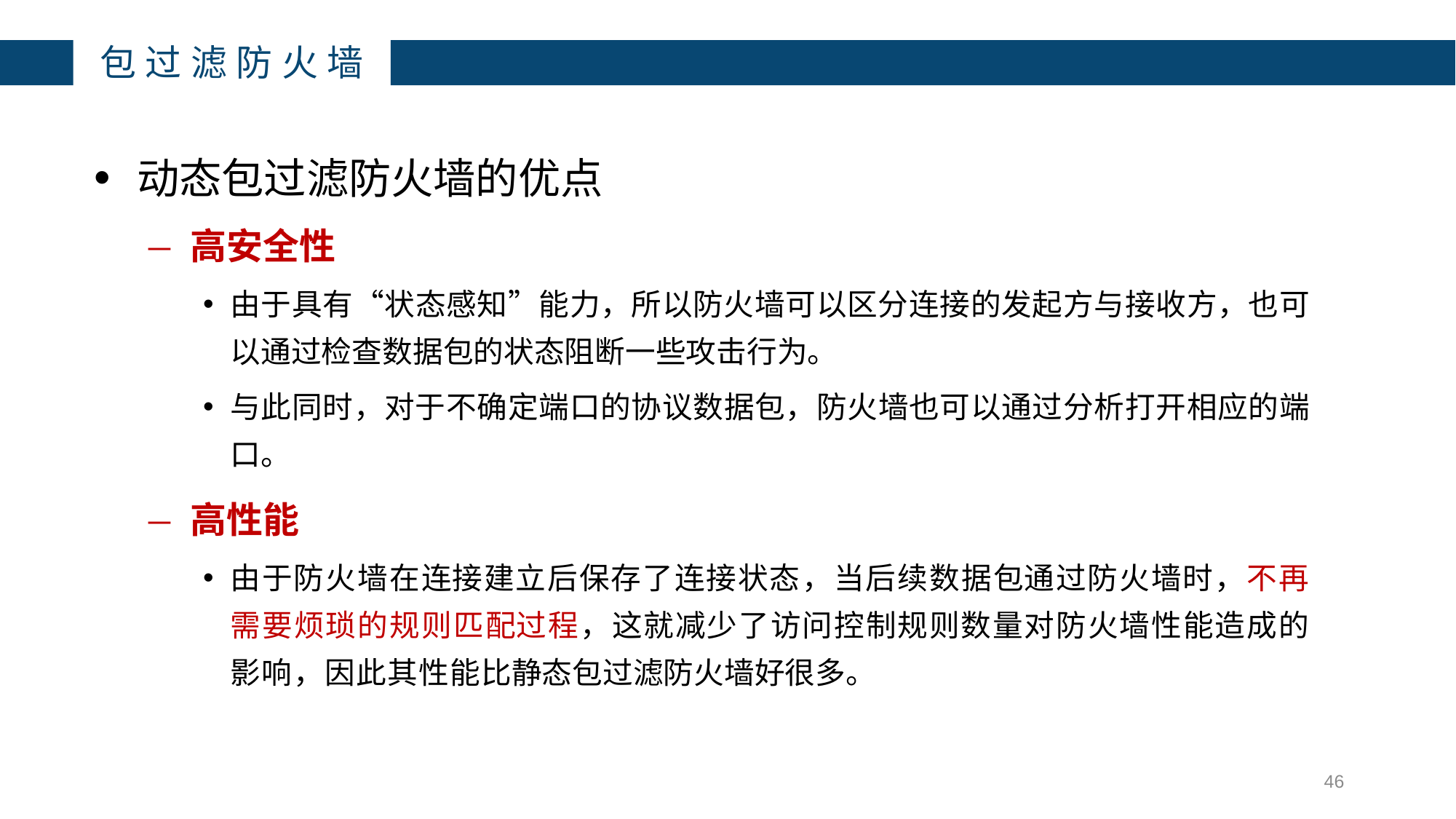

包过滤防火墙

动态包过滤防火墙的优点
高安全性
由于具有“状态感知”能力，所以防火墙可以区分连接的发起方与接收方，也可以通过检查数据包的状态阻断一些攻击行为。
与此同时，对于不确定端口的协议数据包，防火墙也可以通过分析打开相应的端口。
高性能
由于防火墙在连接建立后保存了连接状态，当后续数据包通过防火墙时，不再需要烦琐的规则匹配过程，这就减少了访问控制规则数量对防火墙性能造成的影响，因此其性能比静态包过滤防火墙好很多。

46